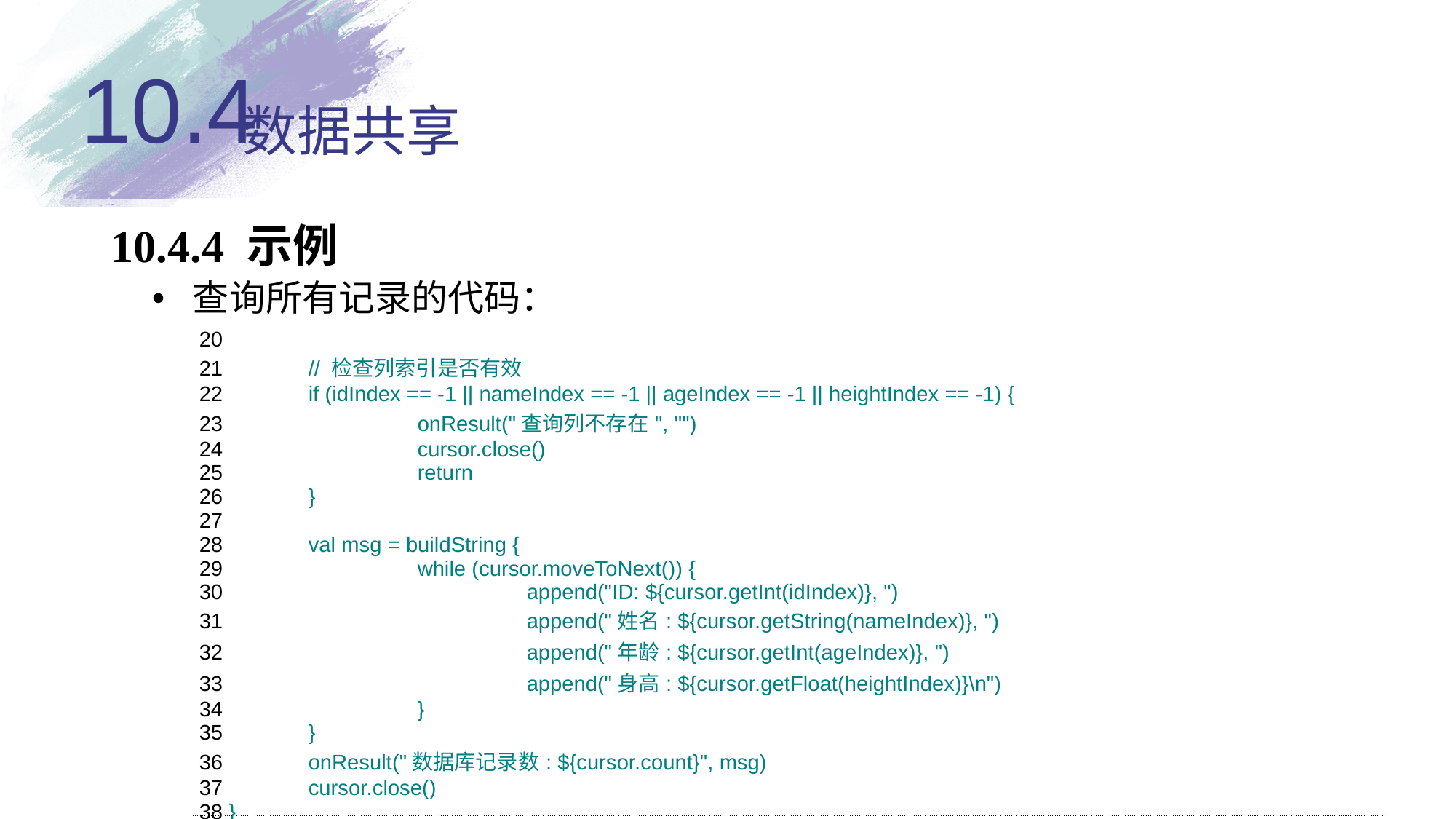

10.4
# 数据共享
10.4.4 示例
查询所有记录的代码：
| 20  21  // 检查列索引是否有效 22  if (idIndex == -1 || nameIndex == -1 || ageIndex == -1 || heightIndex == -1) { 23  onResult("查询列不存在", "") 24  cursor.close() 25  return 26  } 27  28  val msg = buildString { 29  while (cursor.moveToNext()) { 30  append("ID: ${cursor.getInt(idIndex)}, ") 31  append("姓名: ${cursor.getString(nameIndex)}, ") 32  append("年龄: ${cursor.getInt(ageIndex)}, ") 33  append("身高: ${cursor.getFloat(heightIndex)}\n") 34  } 35  } 36  onResult("数据库记录数: ${cursor.count}", msg) 37  cursor.close() 38 } |
| --- |